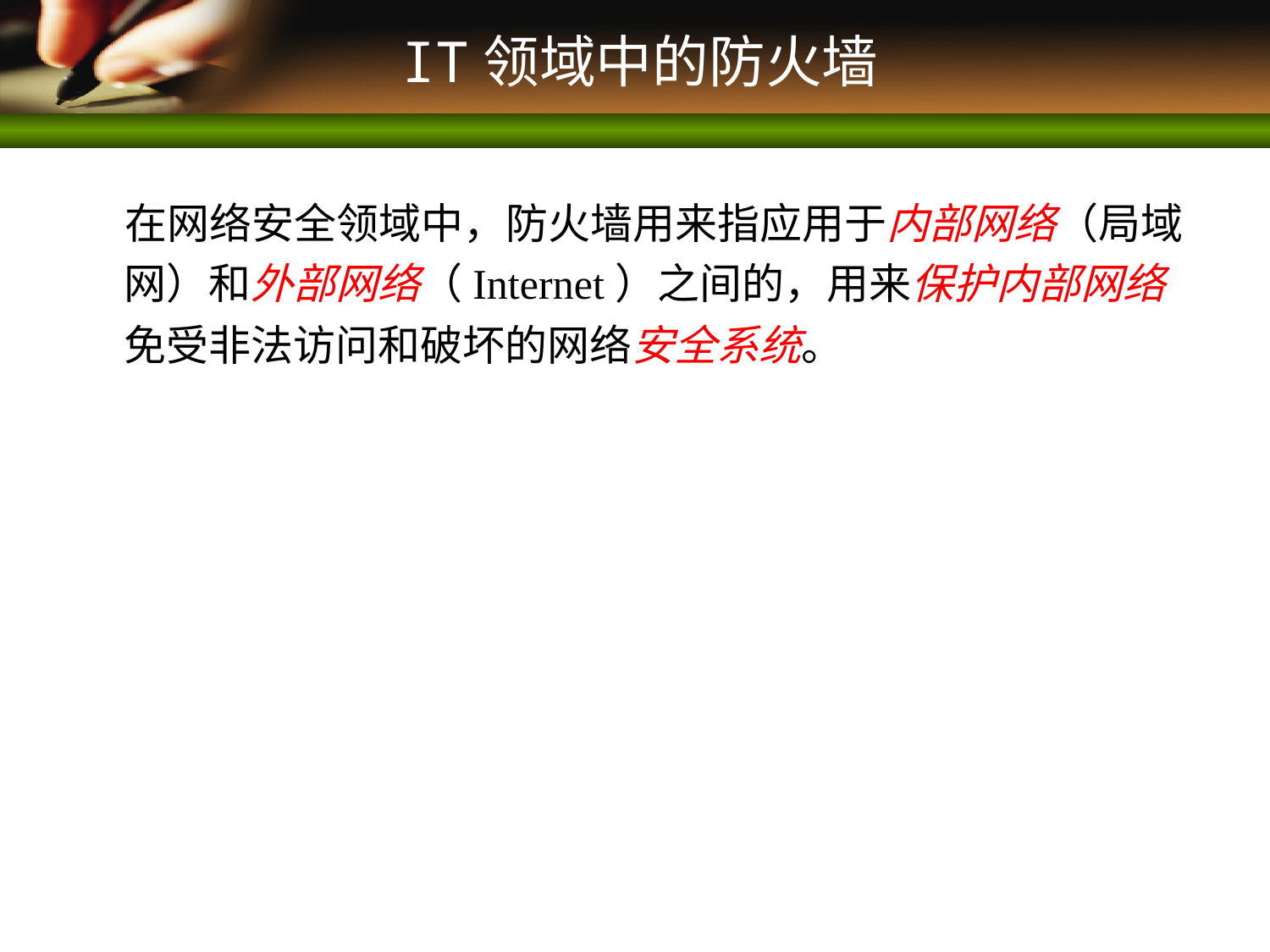

# IT领域中的防火墙
    在网络安全领域中，防火墙用来指应用于内部网络（局域网）和外部网络（Internet）之间的，用来保护内部网络免受非法访问和破坏的网络安全系统。